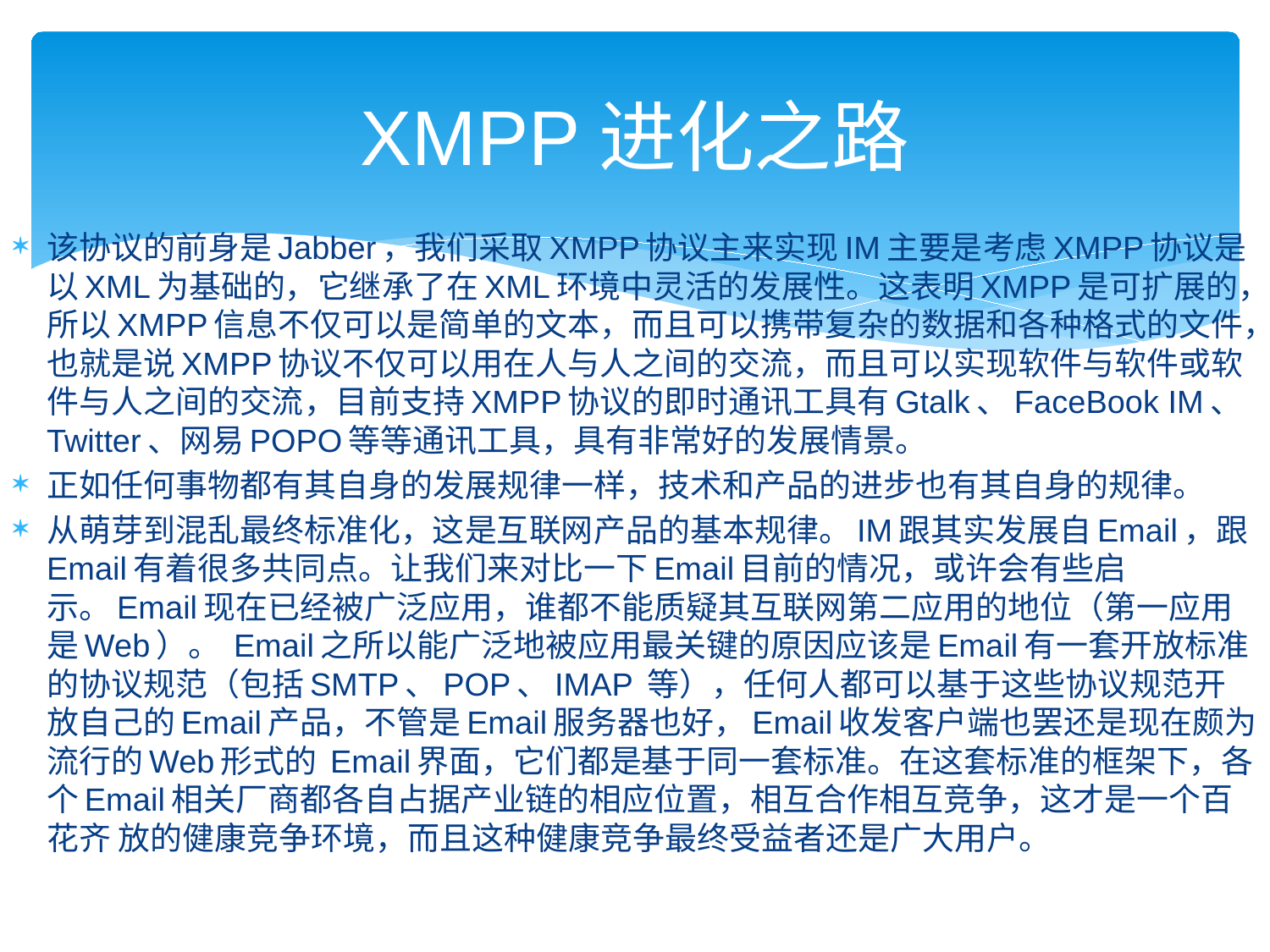

# XMPP进化之路
该协议的前身是Jabber，我们采取XMPP协议主来实现IM主要是考虑XMPP协议是以XML为基础的，它继承了在XML环境中灵活的发展性。这表明XMPP是可扩展的，所以XMPP信息不仅可以是简单的文本，而且可以携带复杂的数据和各种格式的文件，也就是说XMPP协议不仅可以用在人与人之间的交流，而且可以实现软件与软件或软件与人之间的交流，目前支持XMPP协议的即时通讯工具有Gtalk、FaceBook IM、Twitter、网易POPO等等通讯工具，具有非常好的发展情景。
正如任何事物都有其自身的发展规律一样，技术和产品的进步也有其自身的规律。
从萌芽到混乱最终标准化，这是互联网产品的基本规律。IM跟其实发展自Email，跟Email有着很多共同点。让我们来对比一下Email目前的情况，或许会有些启示。Email现在已经被广泛应用，谁都不能质疑其互联网第二应用的地位（第一应用是Web）。 Email之所以能广泛地被应用最关键的原因应该是Email有一套开放标准的协议规范（包括SMTP、POP、IMAP 等），任何人都可以基于这些协议规范开放自己的Email产品，不管是Email服务器也好，Email收发客户端也罢还是现在颇为流行的Web形式的 Email界面，它们都是基于同一套标准。在这套标准的框架下，各个Email相关厂商都各自占据产业链的相应位置，相互合作相互竞争，这才是一个百花齐 放的健康竞争环境，而且这种健康竞争最终受益者还是广大用户。